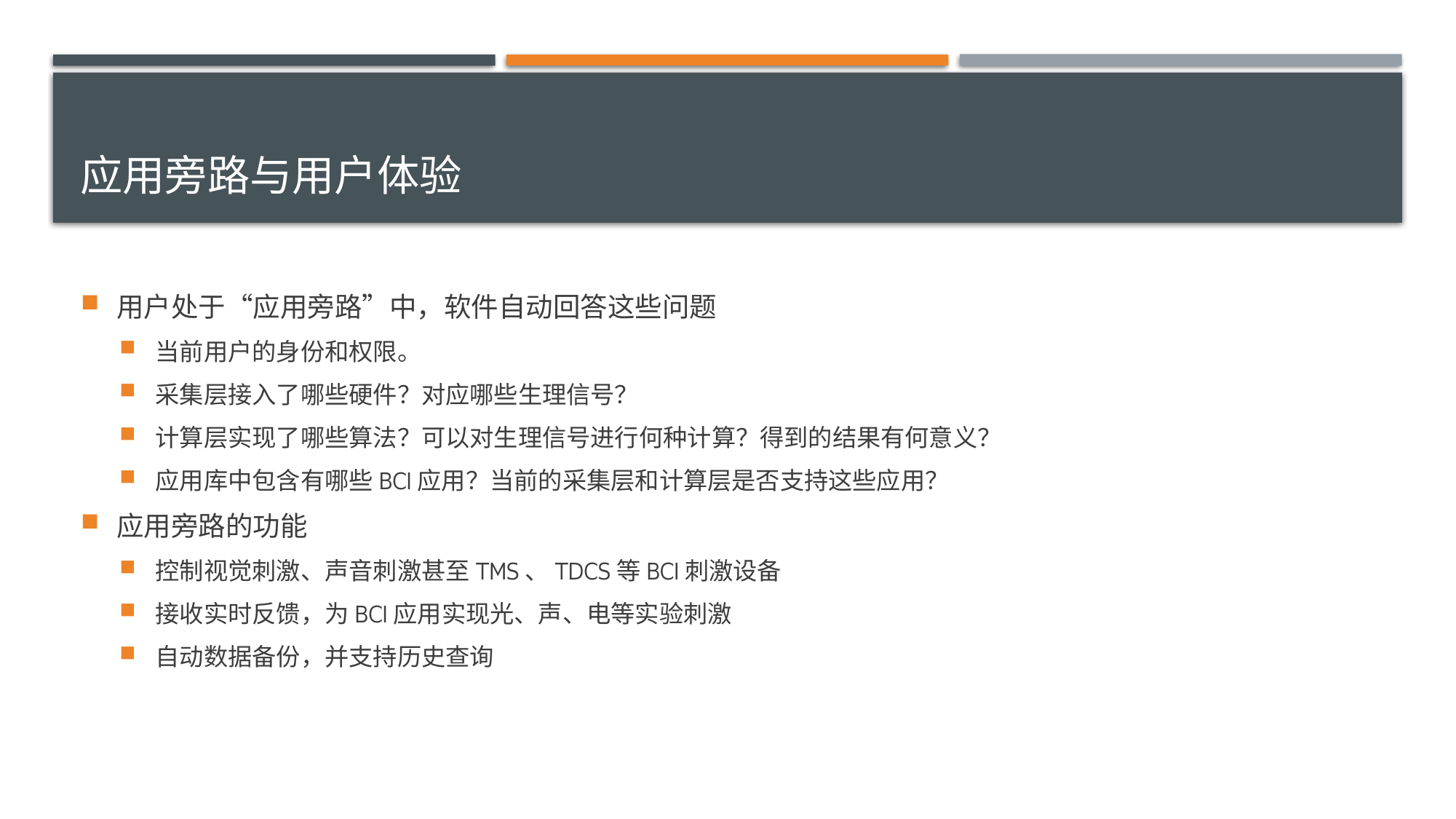

# 应用旁路与用户体验
用户处于“应用旁路”中，软件自动回答这些问题
当前用户的身份和权限。
采集层接入了哪些硬件？对应哪些生理信号？
计算层实现了哪些算法？可以对生理信号进行何种计算？得到的结果有何意义？
应用库中包含有哪些BCI应用？当前的采集层和计算层是否支持这些应用？
应用旁路的功能
控制视觉刺激、声音刺激甚至TMS、TDCS等BCI刺激设备
接收实时反馈，为BCI应用实现光、声、电等实验刺激
自动数据备份，并支持历史查询